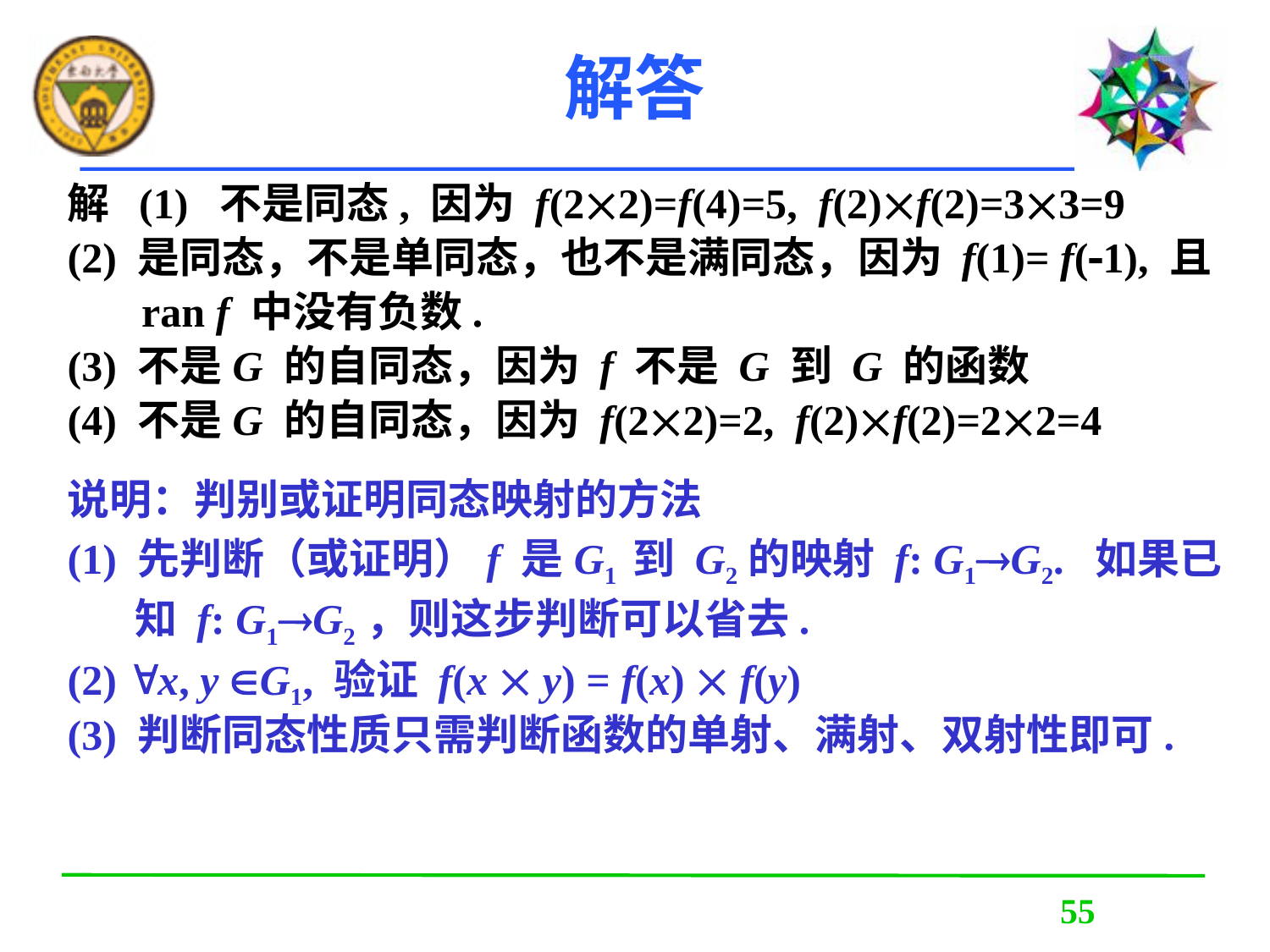

# 解答
解  (1)  不是同态, 因为 f(2×2)=f(4)=5,  f(2)×f(2)=3×3=9
(2) 是同态，不是单同态，也不是满同态，因为 f(1)= f(−1), 且
       ran f 中没有负数.
(3) 不是G 的自同态，因为 f 不是 G 到 G 的函数
(4) 不是G 的自同态，因为 f(2×2)=2,  f(2)×f(2)=2×2=4
说明：判别或证明同态映射的方法
(1) 先判断（或证明）f 是G1 到 G2的映射 f: G1→G2.  如果已
      知 f: G1→G2，则这步判断可以省去.
(2) ∀x, y ∈G1, 验证 f(x × y) = f(x) × f(y)
(3) 判断同态性质只需判断函数的单射、满射、双射性即可.